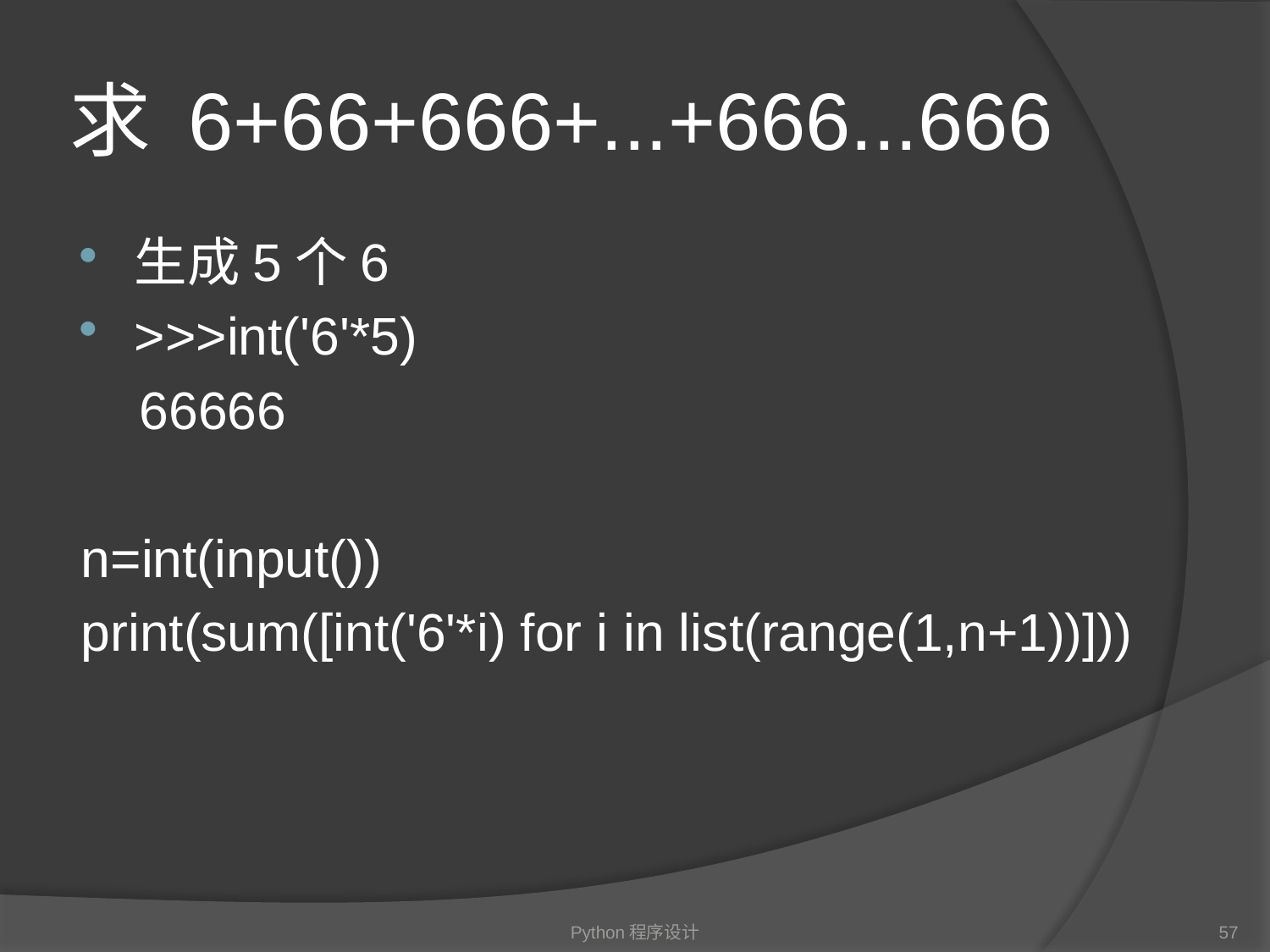

# 求 6+66+666+...+666...666
生成5个6
>>>int('6'*5)
    66666

n=int(input())
print(sum([int('6'*i) for i in list(range(1,n+1))]))

Python程序设计
57